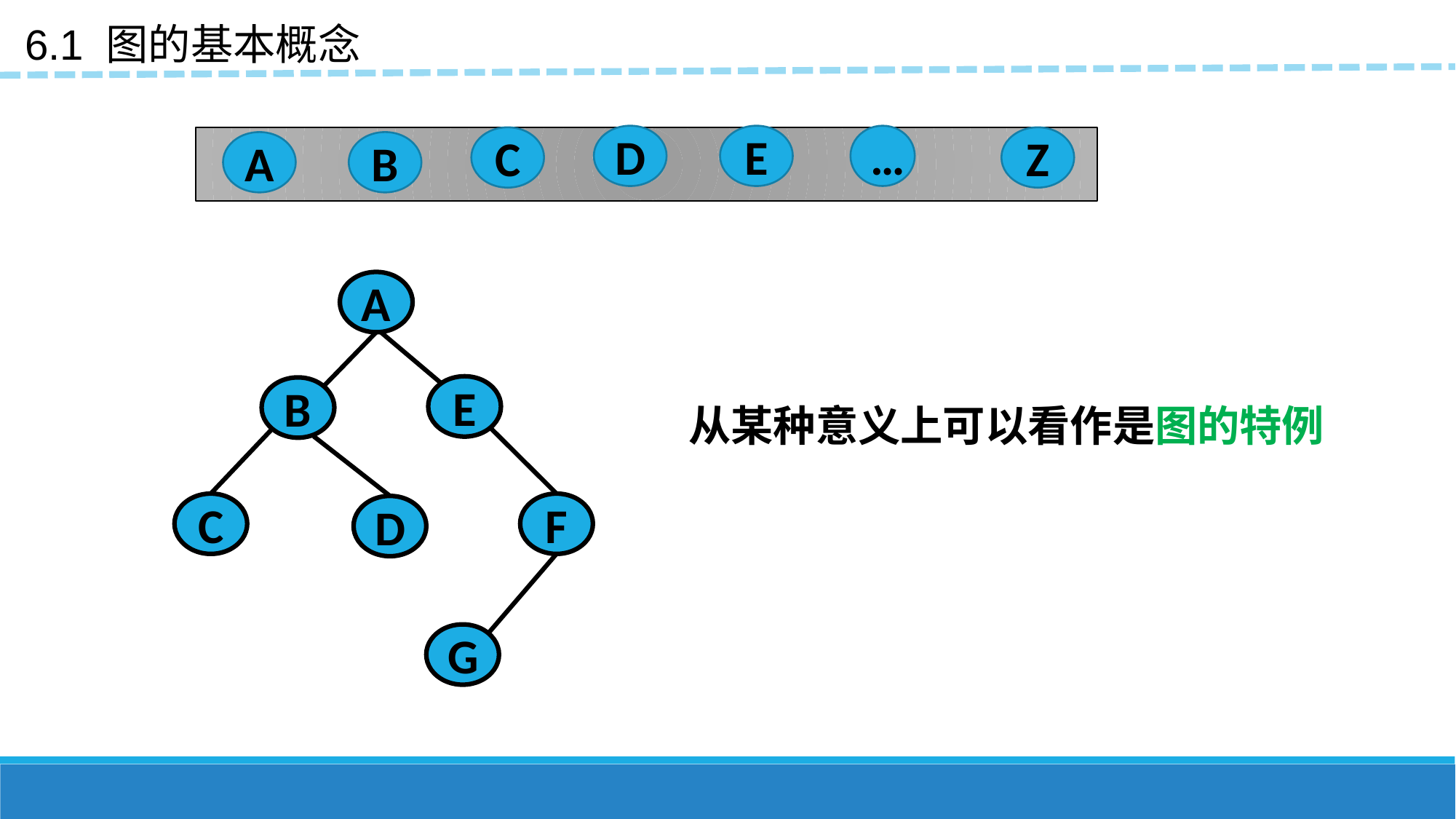

6.1 图的基本概念
D
E
…
C
Z

A
B
A
E
B
从某种意义上可以看作是图的特例
C
F
D
G